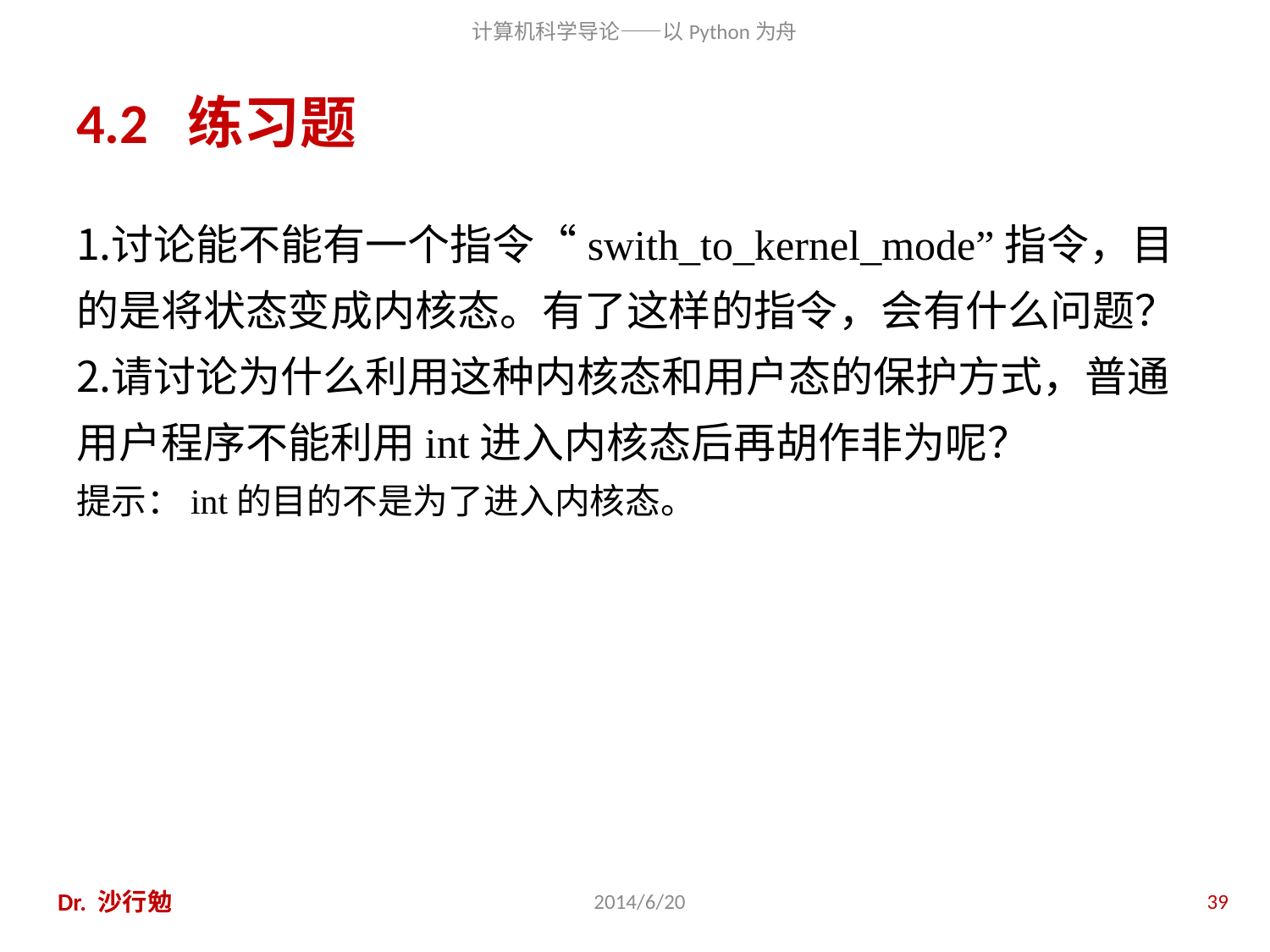

# 4.2  练习题
讨论能不能有一个指令“swith_to_kernel_mode”指令，目的是将状态变成内核态。有了这样的指令，会有什么问题？
请讨论为什么利用这种内核态和用户态的保护方式，普通用户程序不能利用int进入内核态后再胡作非为呢？
提示：int的目的不是为了进入内核态。
Dr. 沙行勉
2014/6/20
39